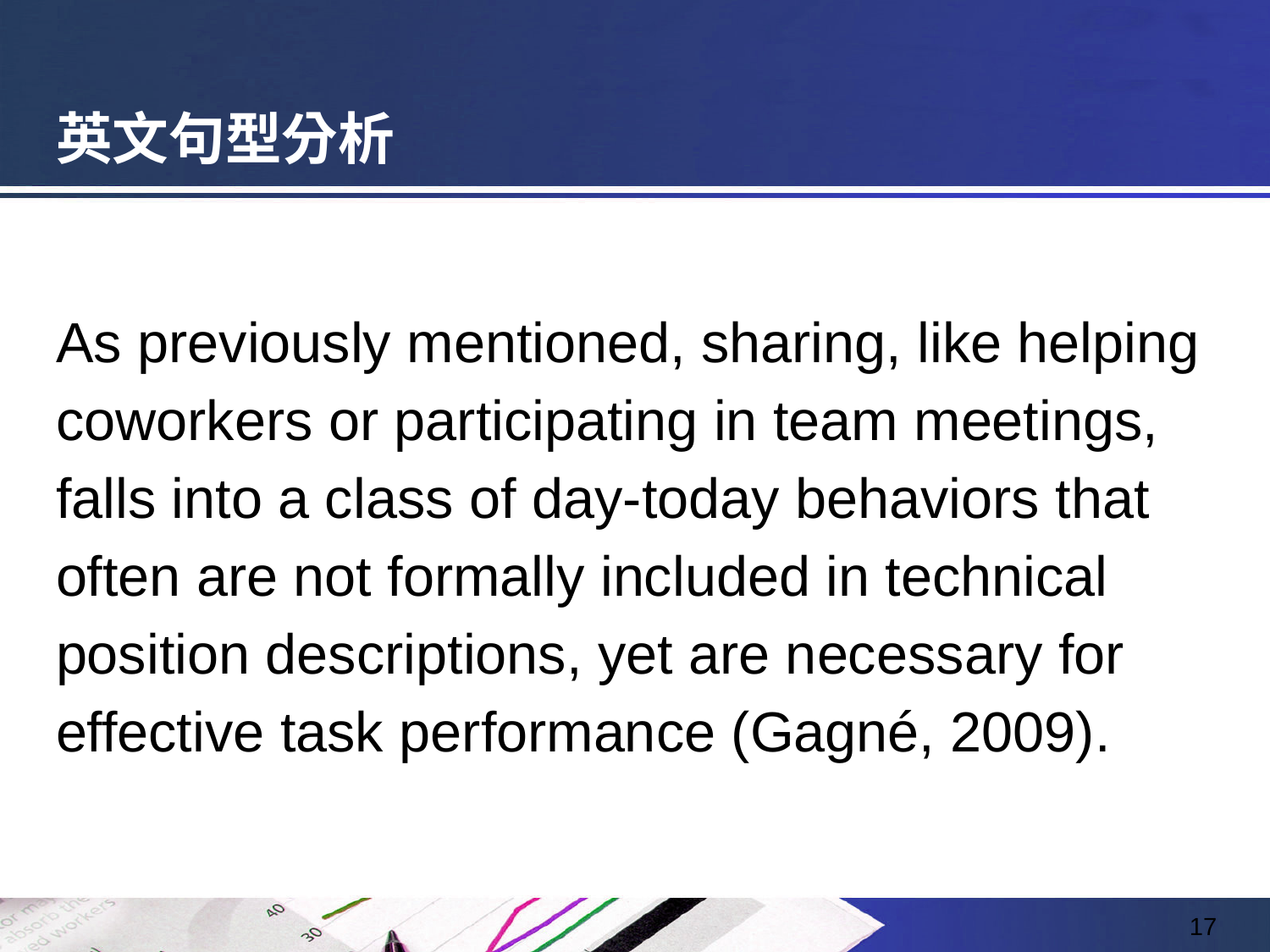

# 英文句型分析
As previously mentioned, sharing, like helping coworkers or participating in team meetings, falls into a class of day-today behaviors that often are not formally included in technical position descriptions, yet are necessary for effective task performance (Gagné, 2009).
17